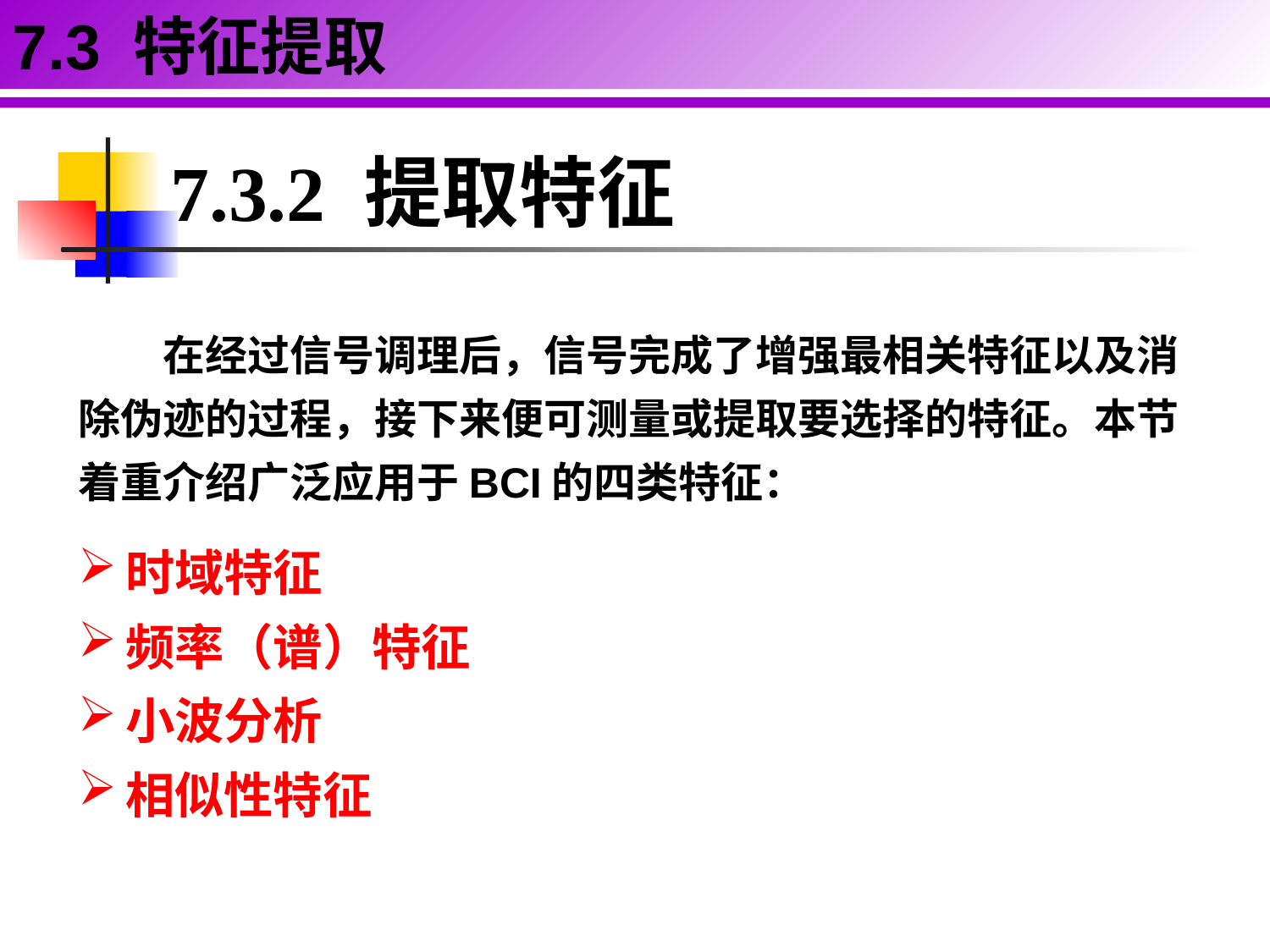

7.3 特征提取

7.3.2 提取特征
在经过信号调理后，信号完成了增强最相关特征以及消除伪迹的过程，接下来便可测量或提取要选择的特征。本节着重介绍广泛应用于BCI的四类特征：
时域特征
频率（谱）特征
小波分析
相似性特征